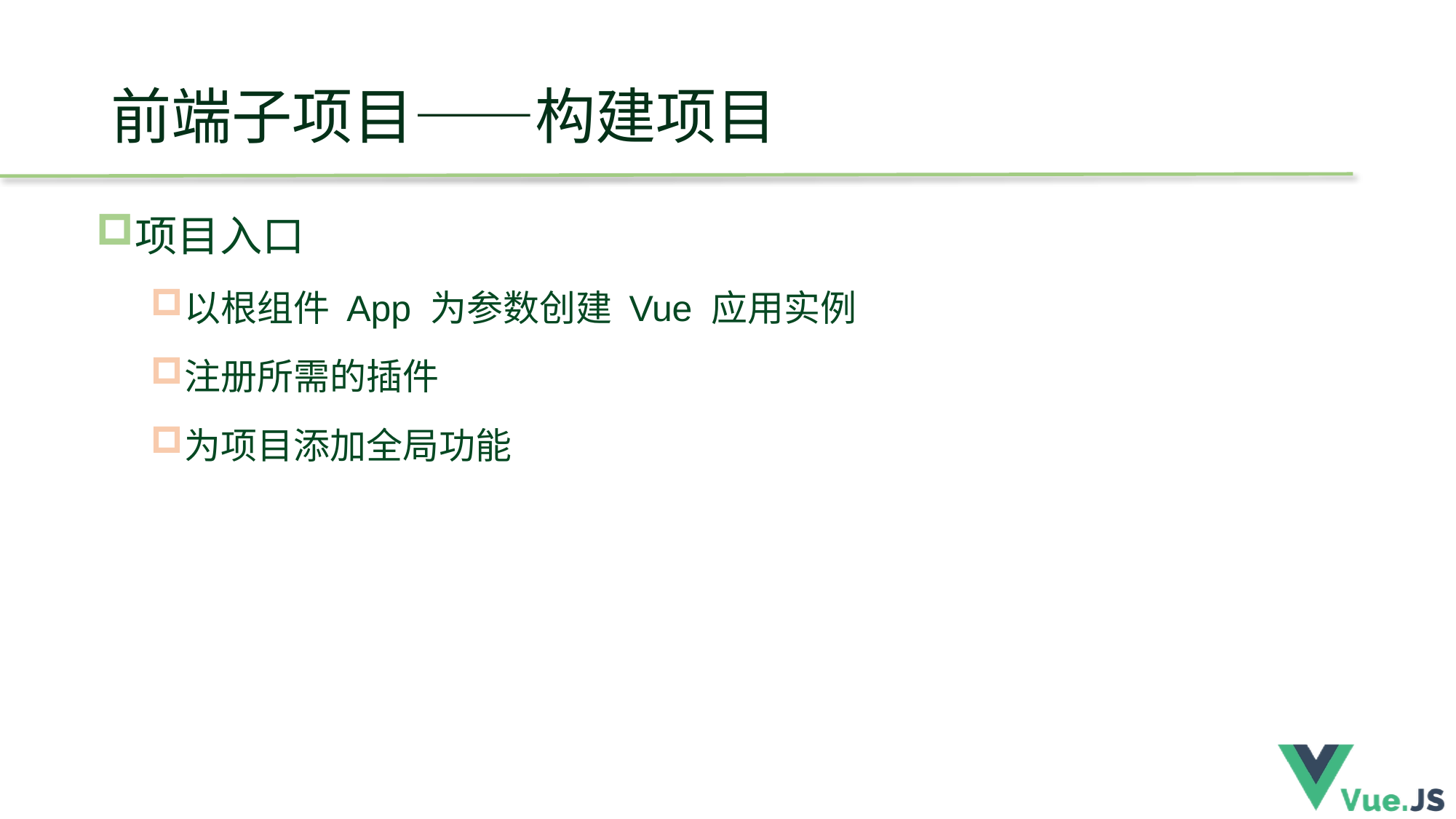

# 前端子项目——构建项目
项目入口
以根组件 App 为参数创建 Vue 应用实例
注册所需的插件
为项目添加全局功能